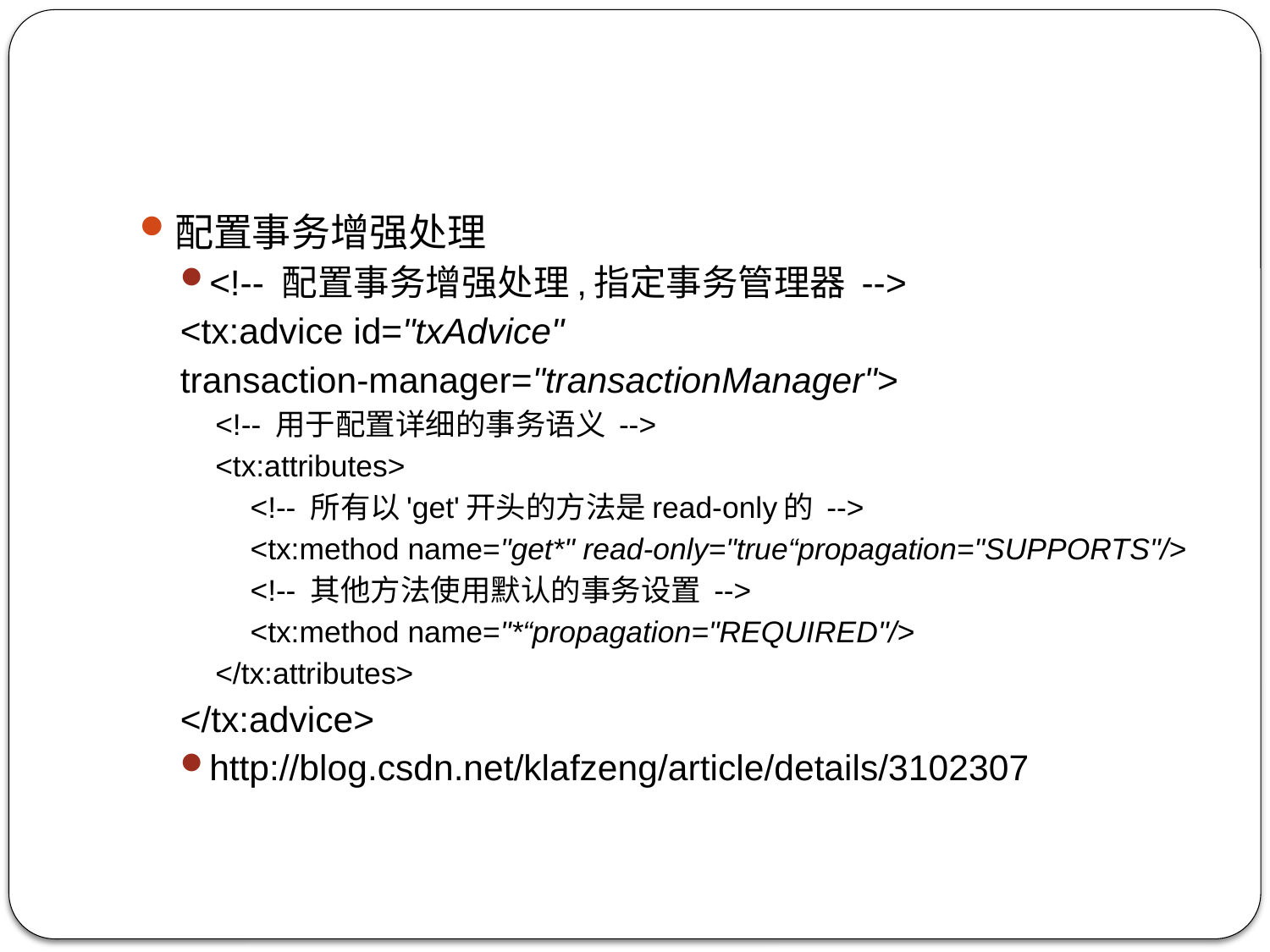

#
配置事务增强处理
<!-- 配置事务增强处理,指定事务管理器 -->
<tx:advice id="txAdvice"
transaction-manager="transactionManager">
<!-- 用于配置详细的事务语义 -->
<tx:attributes>
<!-- 所有以'get'开头的方法是read-only的 -->
<tx:method name="get*" read-only="true“propagation="SUPPORTS"/>
<!-- 其他方法使用默认的事务设置 -->
<tx:method name="*“propagation="REQUIRED"/>
</tx:attributes>
</tx:advice>
http://blog.csdn.net/klafzeng/article/details/3102307